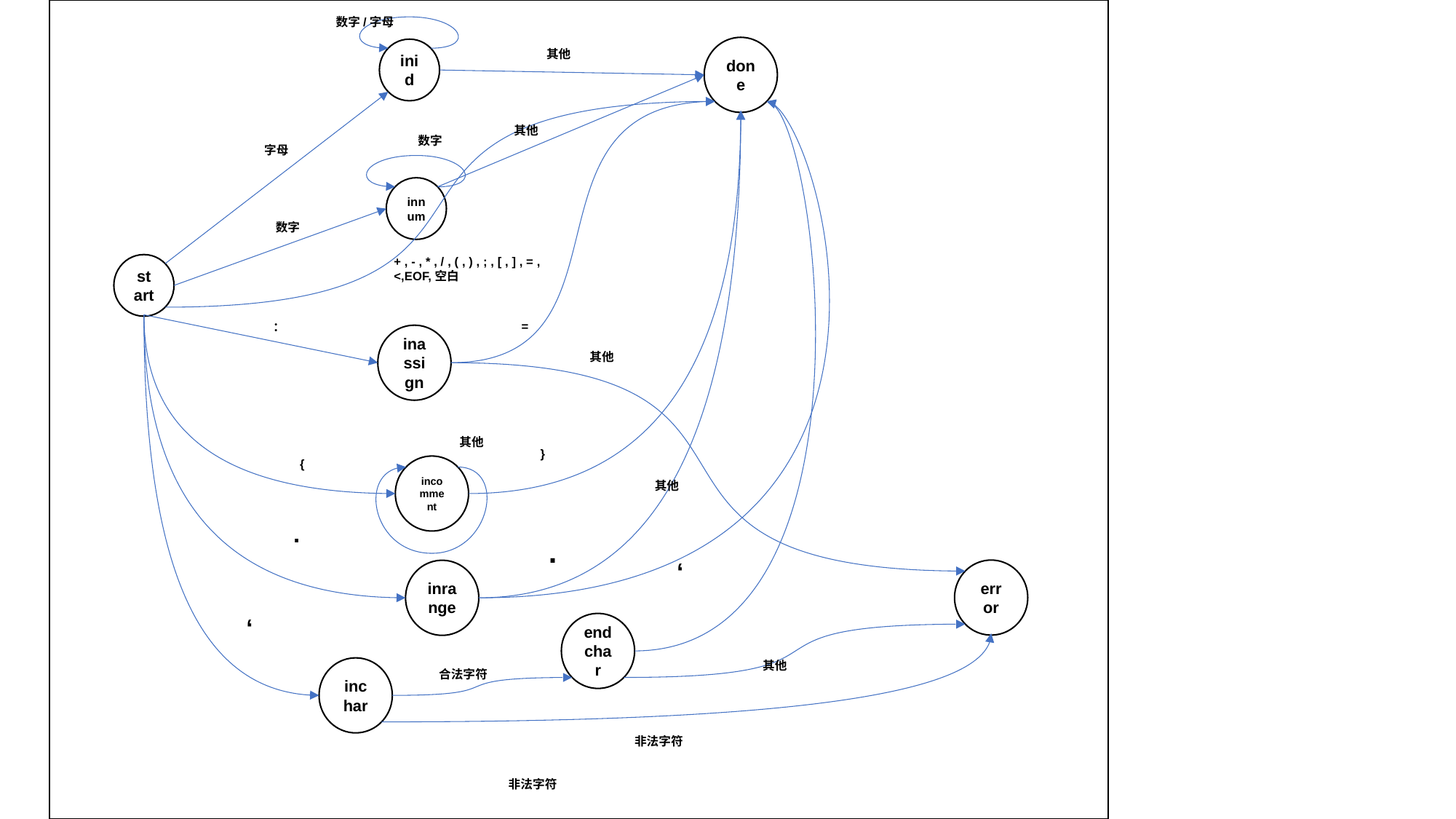

数字/字母
done
inid
其他
其他
数字
字母
innum
数字
+ , - , * , / , ( , ) , ; , [ , ] , = , <,EOF,空白
start
=
：
inassign
其他
其他
}
{
incomment
其他
.
.
‘
error
inrange
‘
endchar
其他
inchar
合法字符
非法字符
非法字符